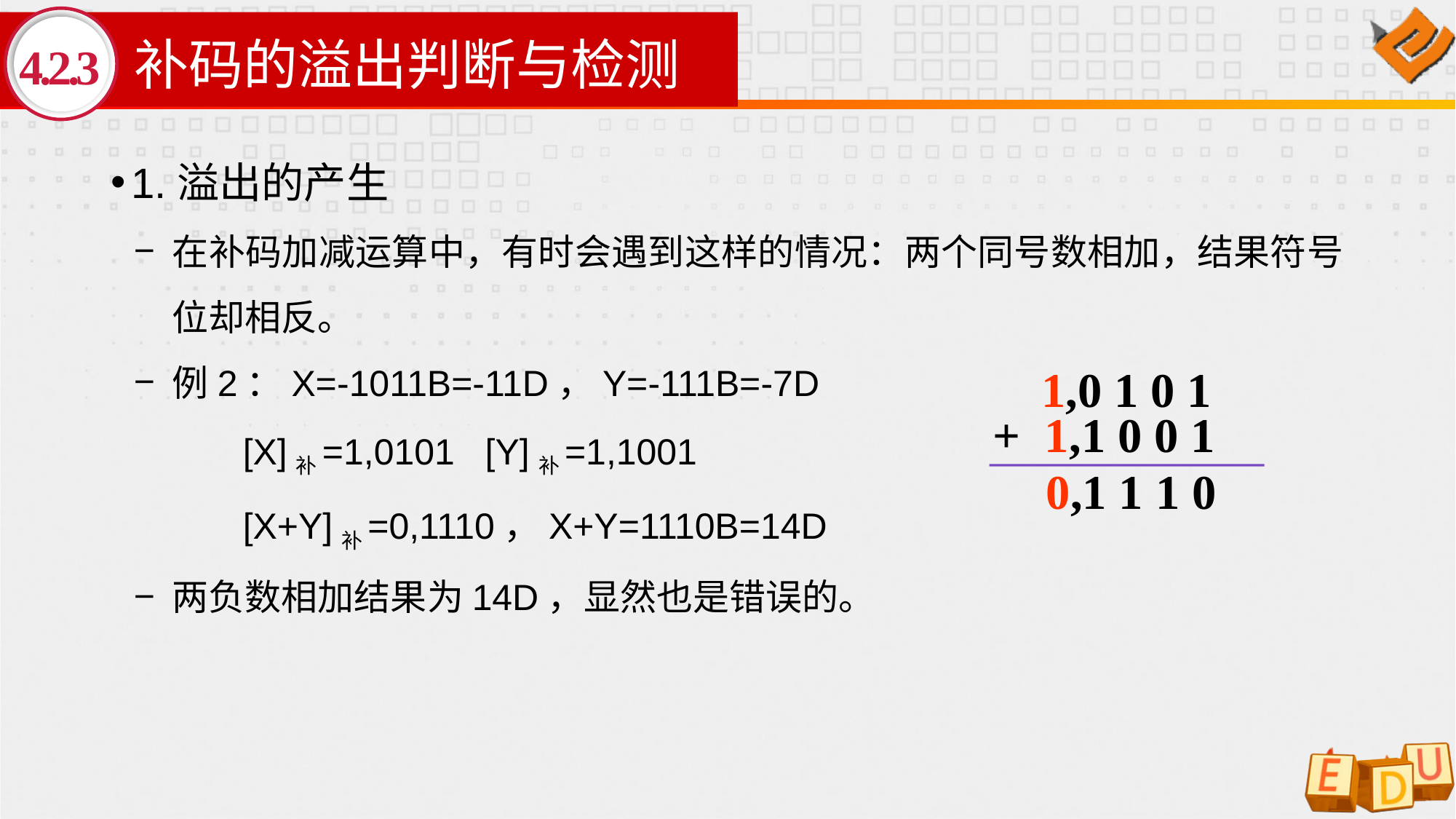

# 补码的溢出判断与检测
4.2.3
1.溢出的产生
在补码加减运算中，有时会遇到这样的情况：两个同号数相加，结果符号位却相反。
例2：X=-1011B=-11D，Y=-111B=-7D
	[X]补=1,0101   [Y]补=1,1001
	[X+Y]补=0,1110，X+Y=1110B=14D
两负数相加结果为14D，显然也是错误的。
1,0 1 0 1
+  1,1 0 0 1
0,1 1 1 0